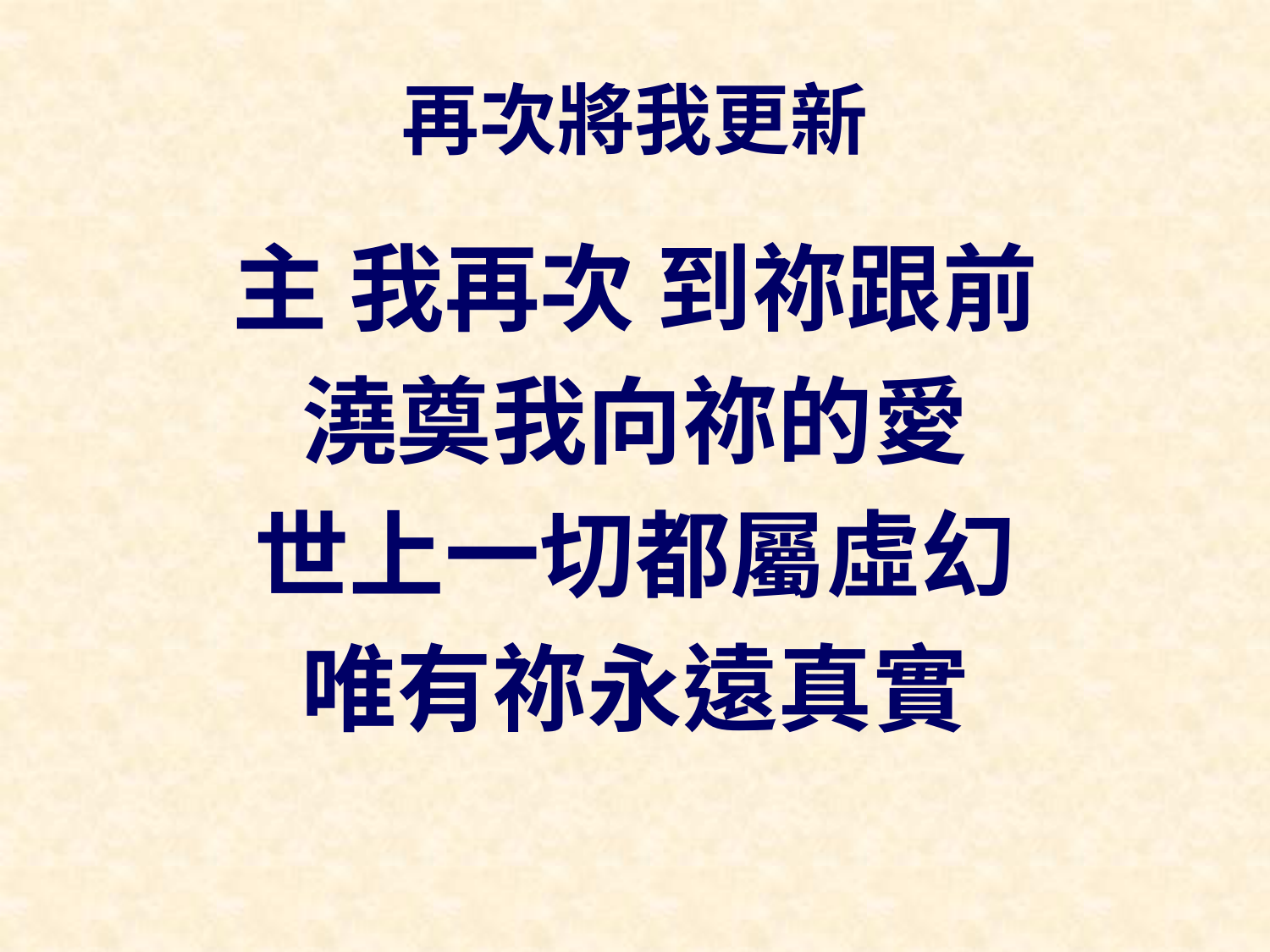

# 再次將我更新
主 我再次 到祢跟前
澆奠我向祢的愛
世上一切都屬虛幻
唯有祢永遠真實